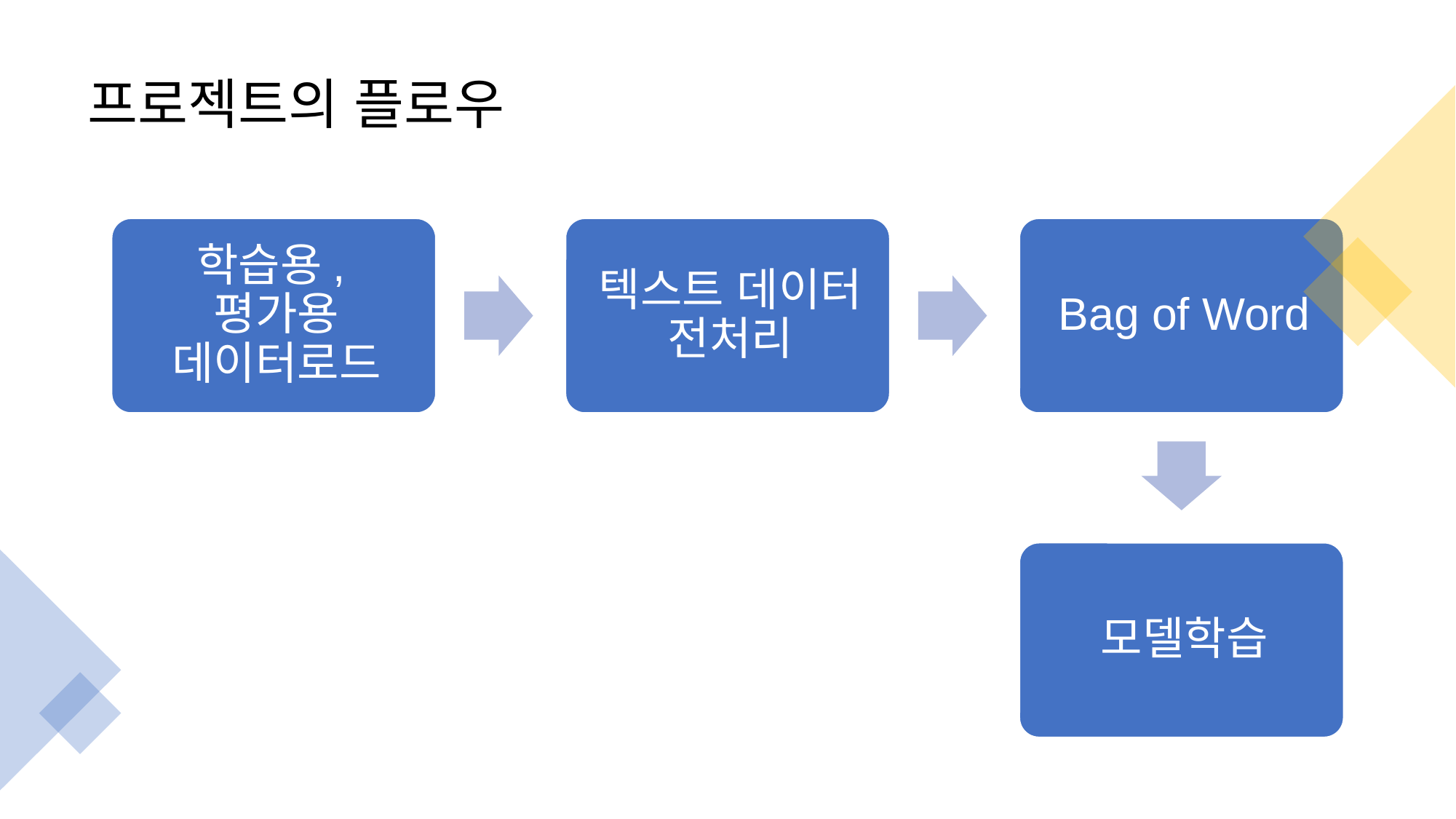

# 프로젝트의 플로우

학습용,평가용 데이터로드

텍스트 데이터 전처리

Bag of Word

모델학습